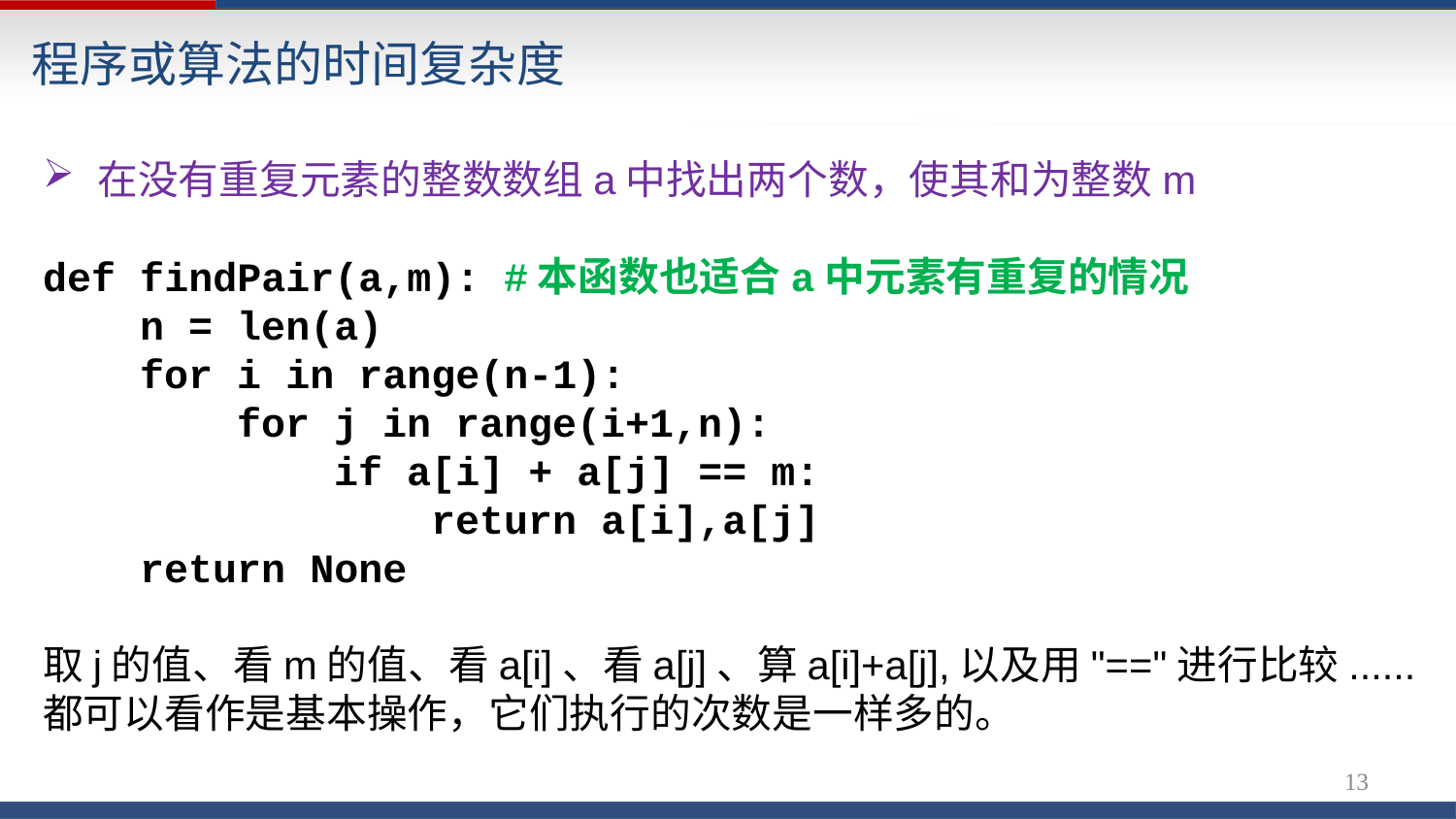

程序或算法的时间复杂度

在没有重复元素的整数数组a中找出两个数，使其和为整数m

def findPair(a,m): #本函数也适合a中元素有重复的情况
    n = len(a)
    for i in range(n-1):
        for j in range(i+1,n):
            if a[i] + a[j] == m:
                return a[i],a[j]
    return None

取j的值、看m的值、看a[i]、看a[j]、算a[i]+a[j],以及用"=="进行比较......都可以看作是基本操作，它们执行的次数是一样多的。

13